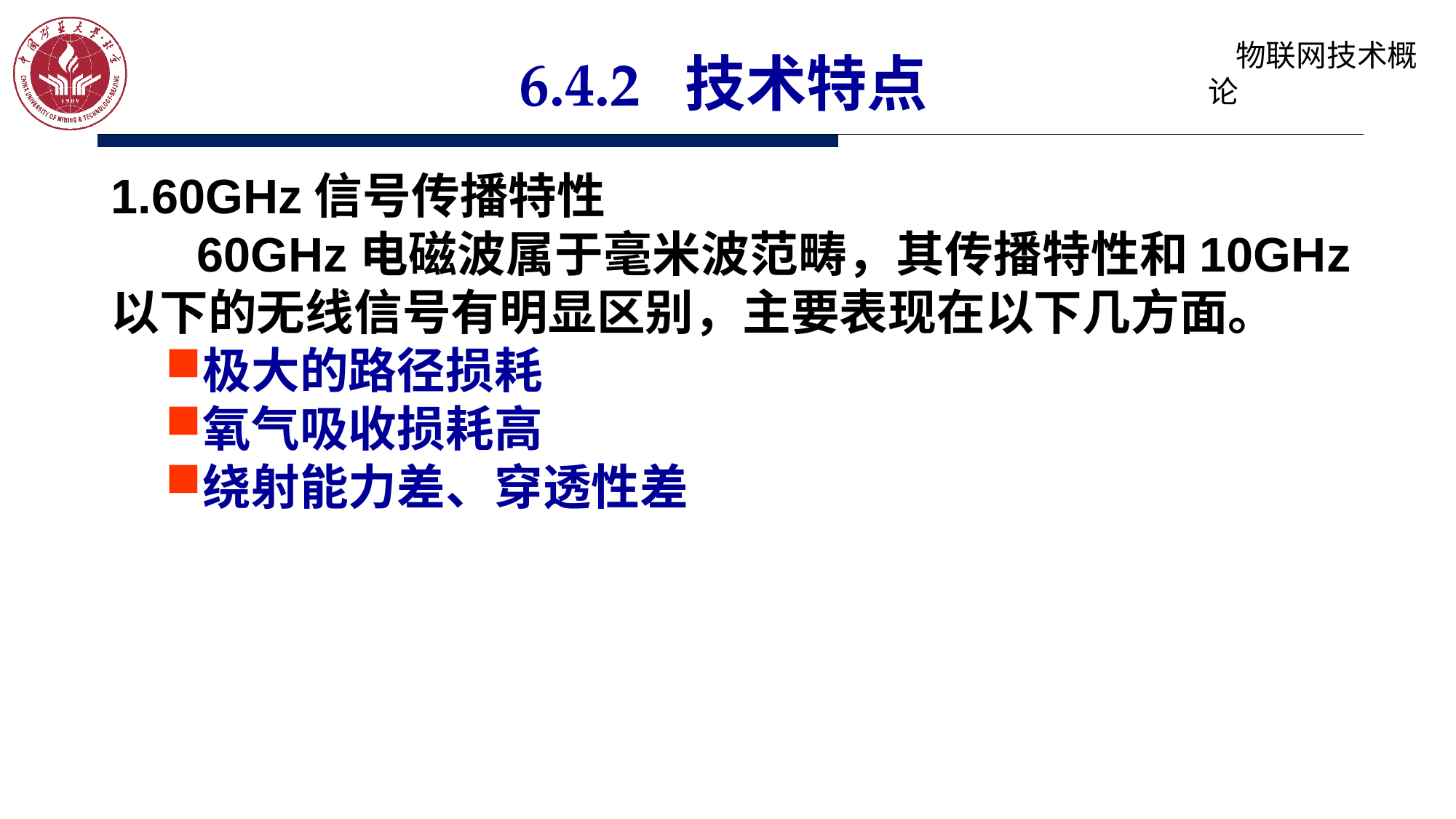

# 6.4.2  技术特点
1.60GHz信号传播特性
60GHz电磁波属于毫米波范畴，其传播特性和10GHz以下的无线信号有明显区别，主要表现在以下几方面。
极大的路径损耗
氧气吸收损耗高
绕射能力差、穿透性差